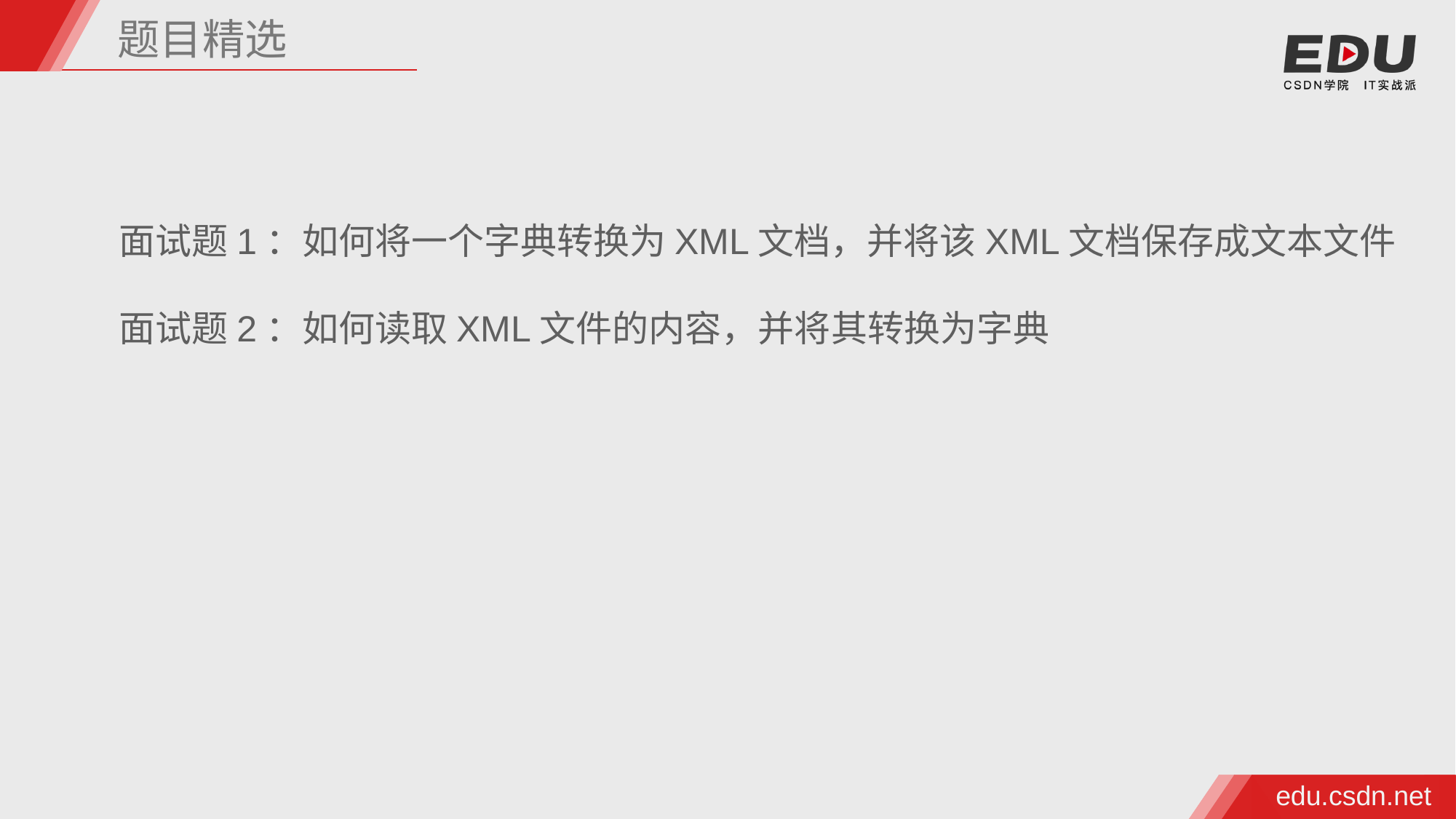

题目精选
面试题1：如何将一个字典转换为XML文档，并将该XML文档保存成文本文件
面试题2：如何读取XML文件的内容，并将其转换为字典
edu.csdn.net